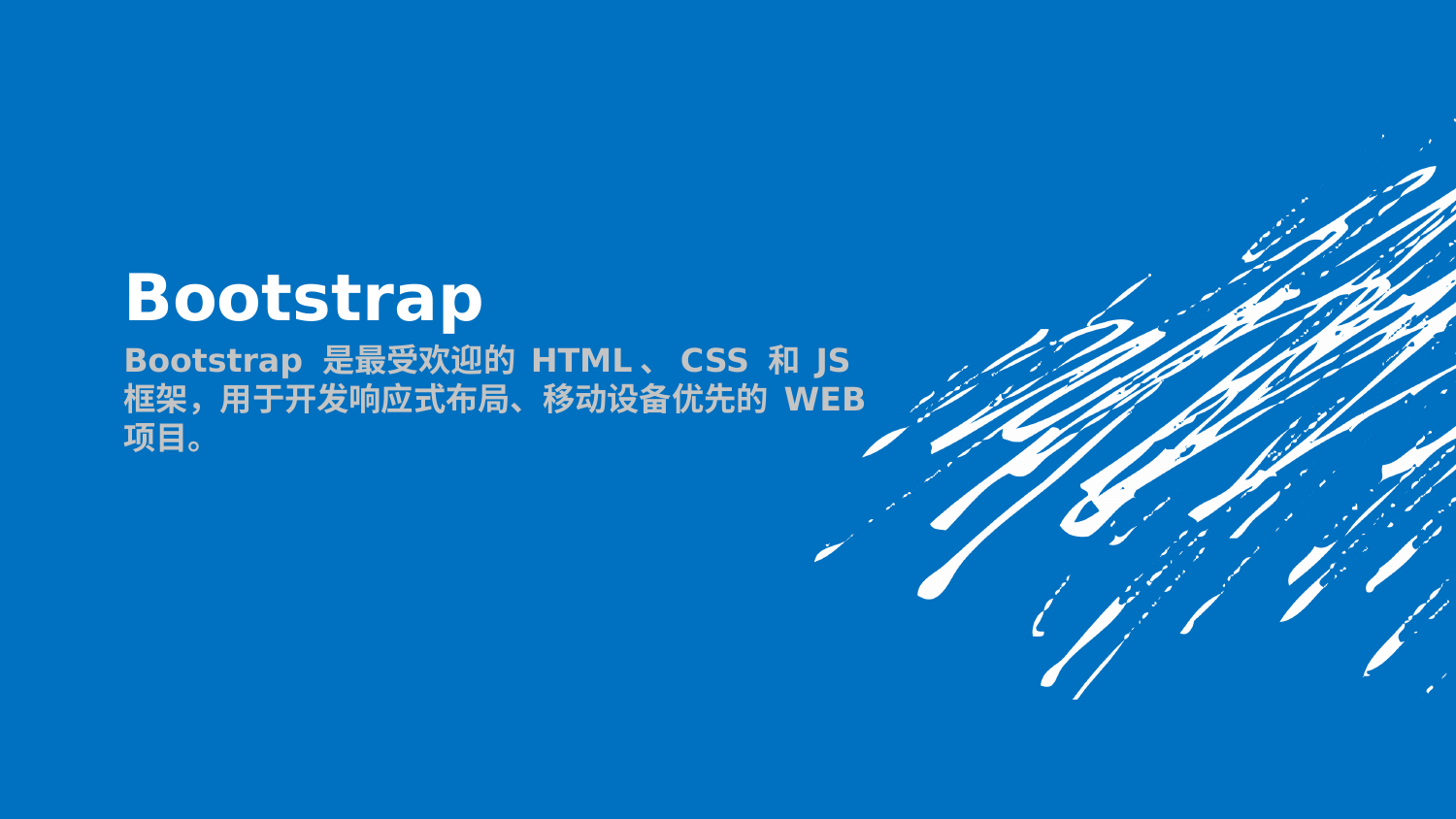

# Bootstrap
Bootstrap 是最受欢迎的 HTML、CSS 和 JS 框架，用于开发响应式布局、移动设备优先的 WEB 项目。